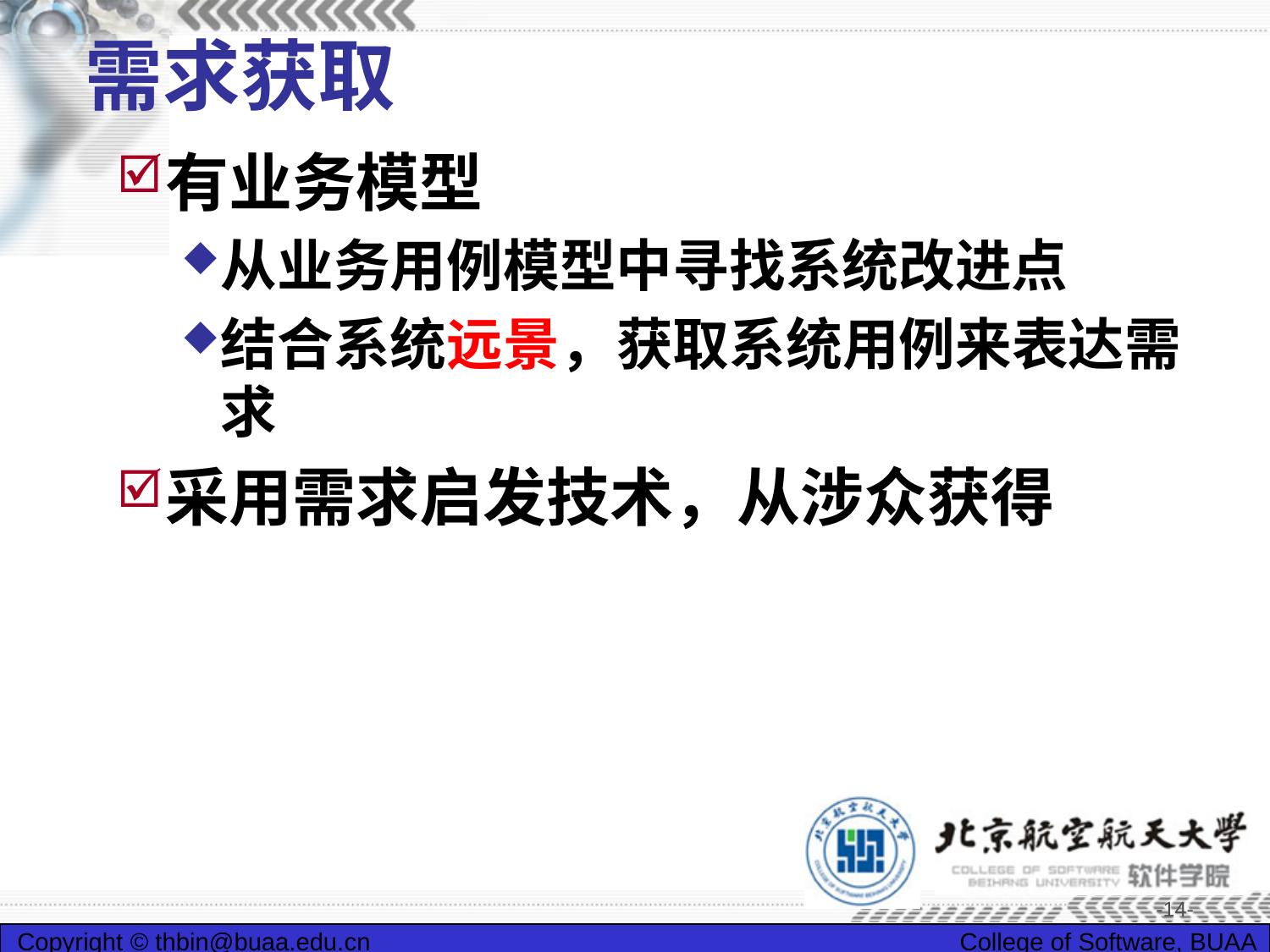

# 需求获取
有业务模型
从业务用例模型中寻找系统改进点
结合系统远景，获取系统用例来表达需求
采用需求启发技术，从涉众获得

-14-